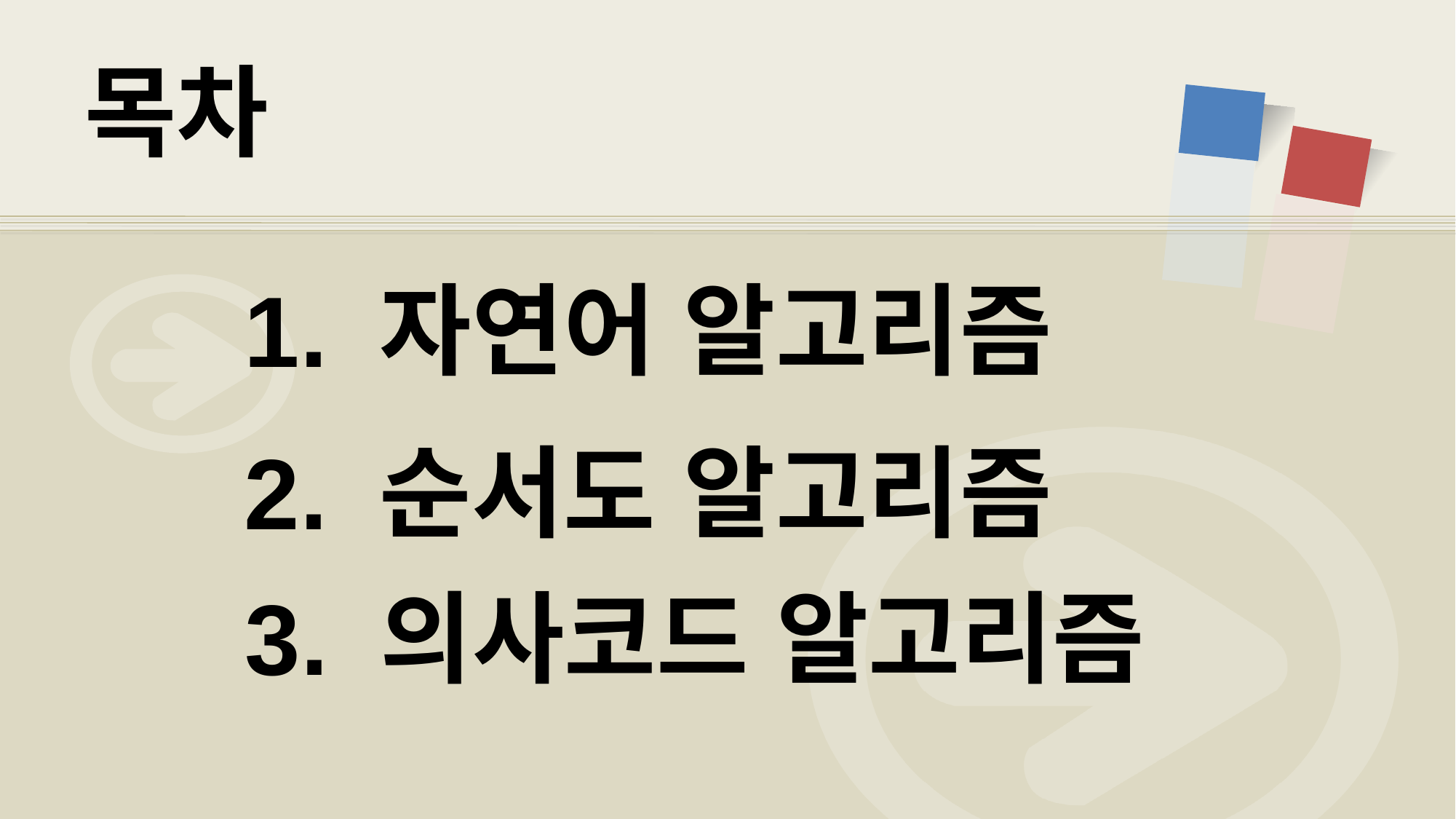

목차
1. 자연어 알고리즘
2. 순서도 알고리즘
3. 의사코드 알고리즘